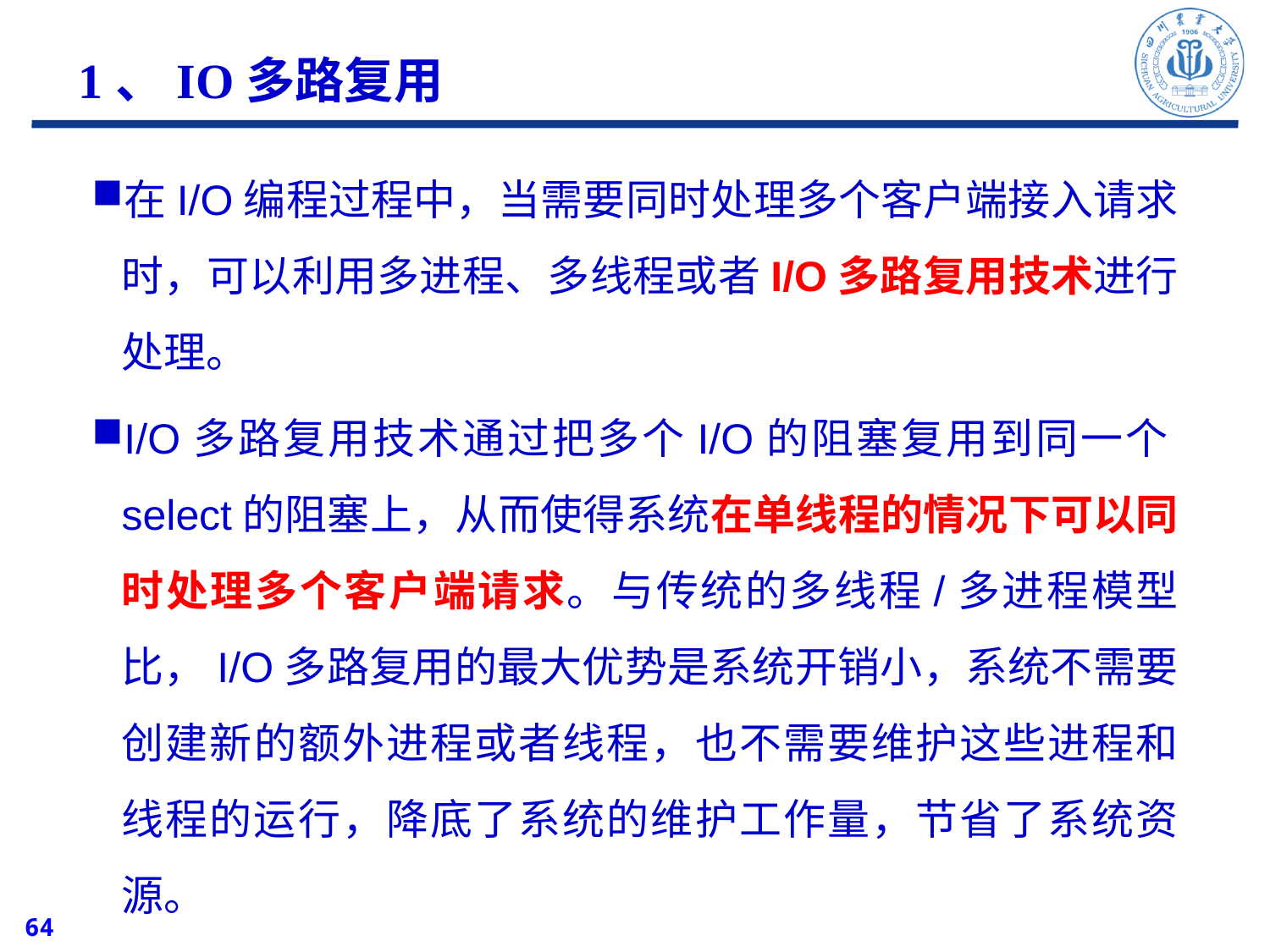

1、IO多路复用
在I/O编程过程中，当需要同时处理多个客户端接入请求时，可以利用多进程、多线程或者I/O多路复用技术进行处理。
I/O多路复用技术通过把多个I/O的阻塞复用到同一个select的阻塞上，从而使得系统在单线程的情况下可以同时处理多个客户端请求。与传统的多线程/多进程模型比，I/O多路复用的最大优势是系统开销小，系统不需要创建新的额外进程或者线程，也不需要维护这些进程和线程的运行，降底了系统的维护工作量，节省了系统资源。